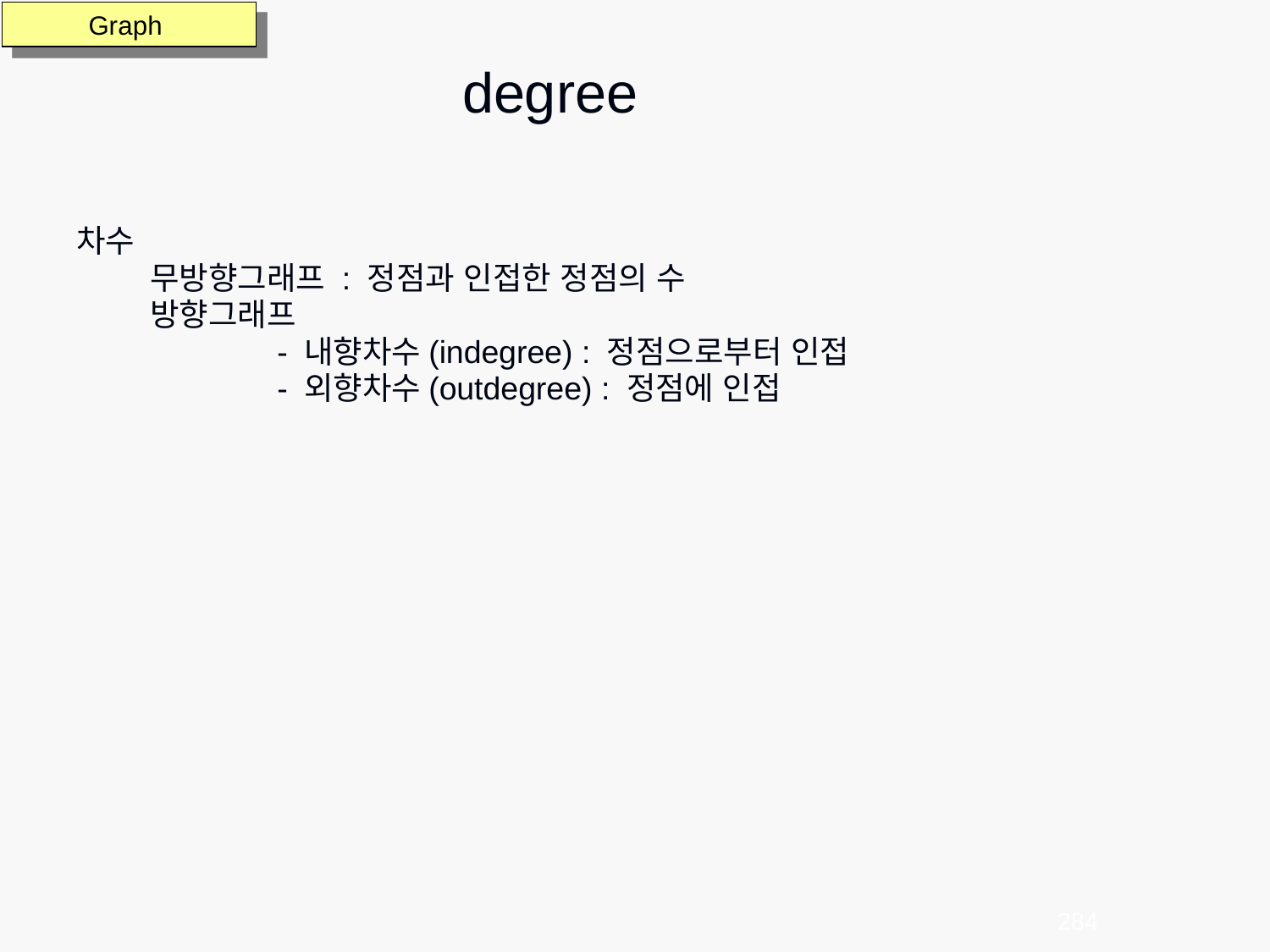

degree
차수
	무방향그래프 : 정점과 인접한 정점의 수
	방향그래프
		- 내향차수(indegree) : 정점으로부터 인접
		- 외향차수(outdegree) : 정점에 인접
Graph
284